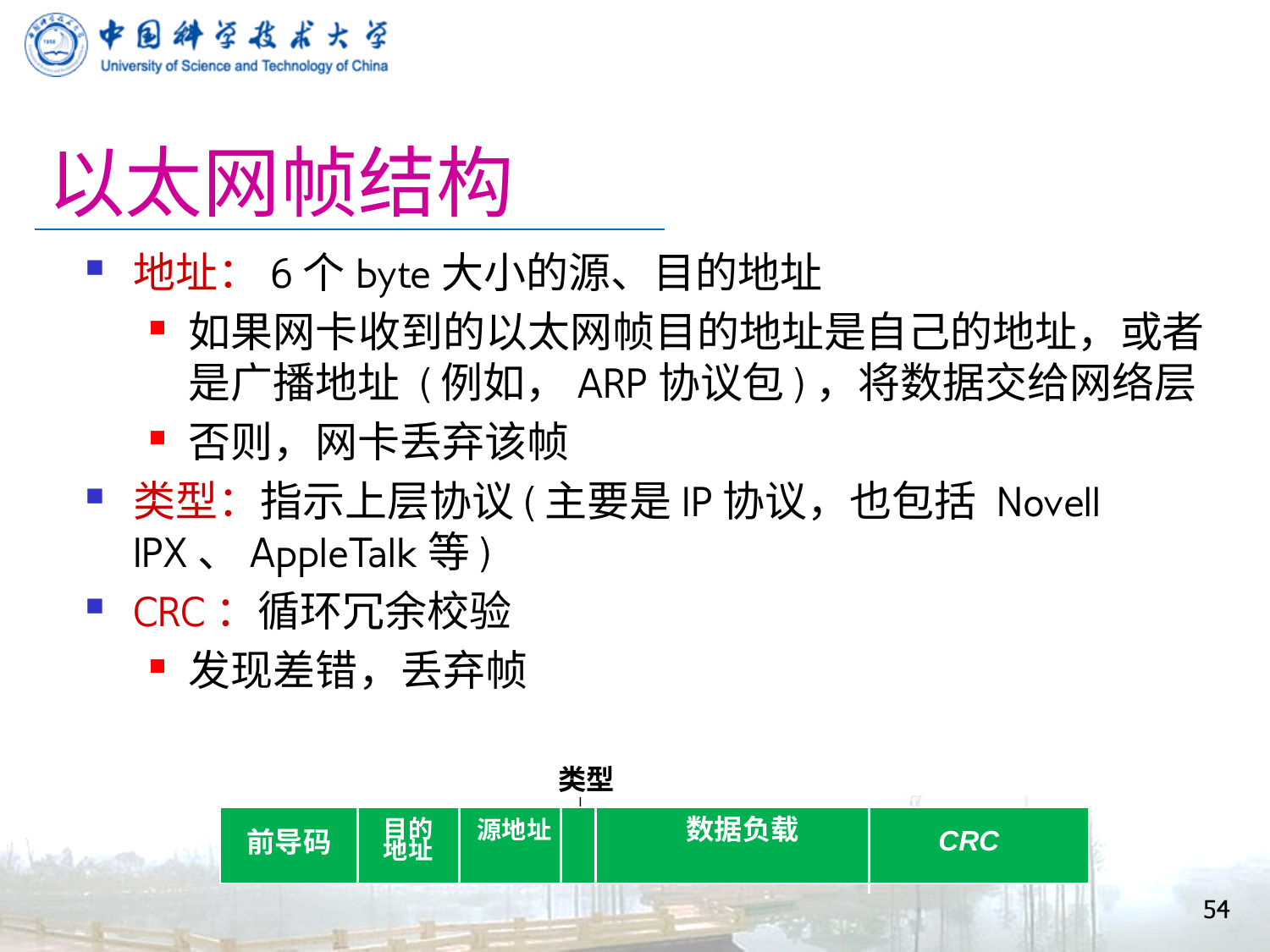

# 以太网帧结构
地址：6个byte大小的源、目的地址
如果网卡收到的以太网帧目的地址是自己的地址，或者是广播地址 (例如，ARP协议包)，将数据交给网络层
否则，网卡丢弃该帧
类型：指示上层协议(主要是IP协议，也包括 Novell IPX、AppleTalk等)
CRC：循环冗余校验
发现差错，丢弃帧
类型

目的
地址
源地址
数据负载
CRC
前导码
54